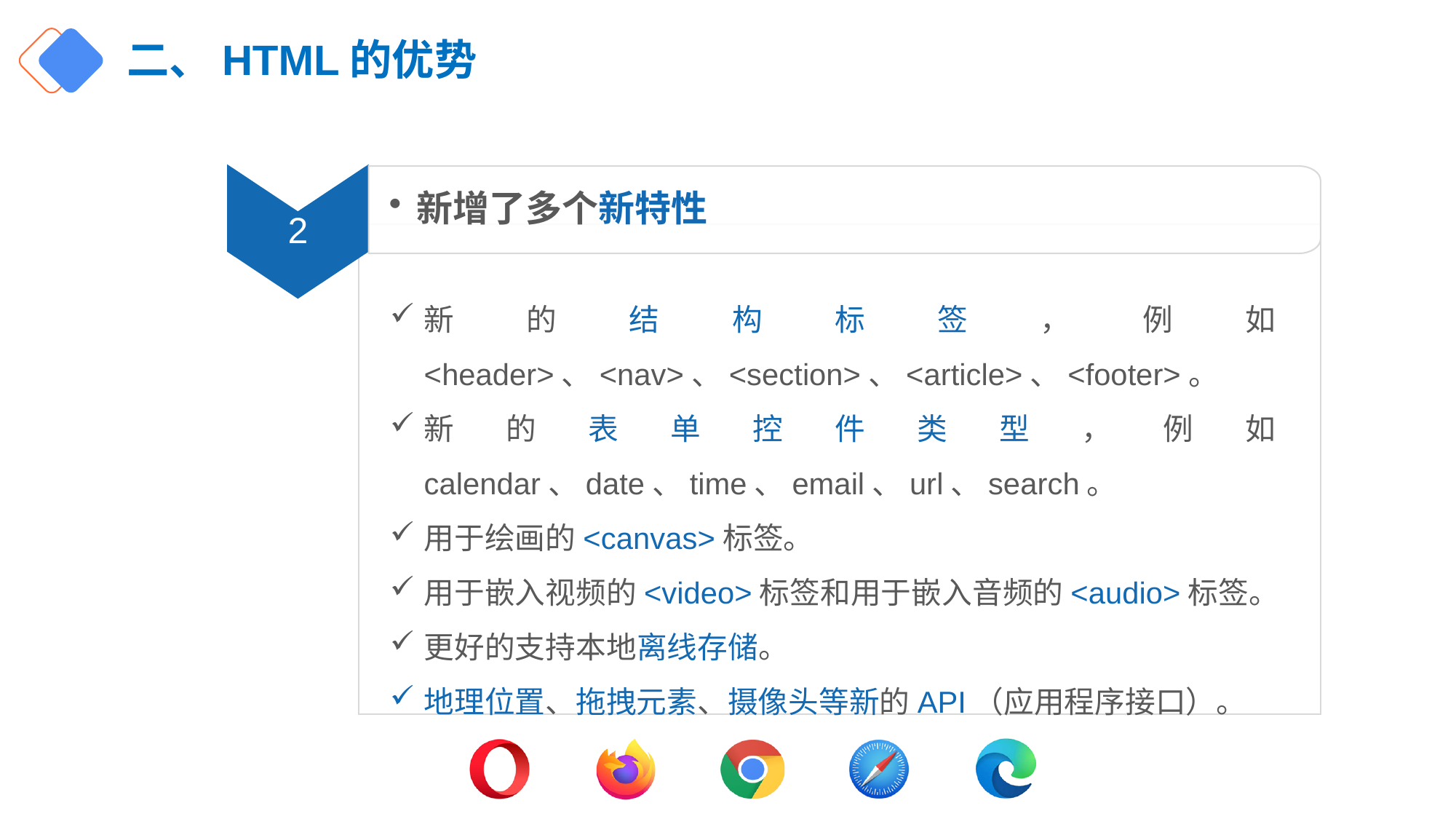

# 二、HTML的优势
2
新增了多个新特性

新的结构标签，例如<header>、<nav>、<section>、<article>、<footer>。
新的表单控件类型，例如calendar、date、time、email、url、search。
用于绘画的<canvas>标签。
用于嵌入视频的<video>标签和用于嵌入音频的<audio>标签。
更好的支持本地离线存储。
地理位置、拖拽元素、摄像头等新的API（应用程序接口）。